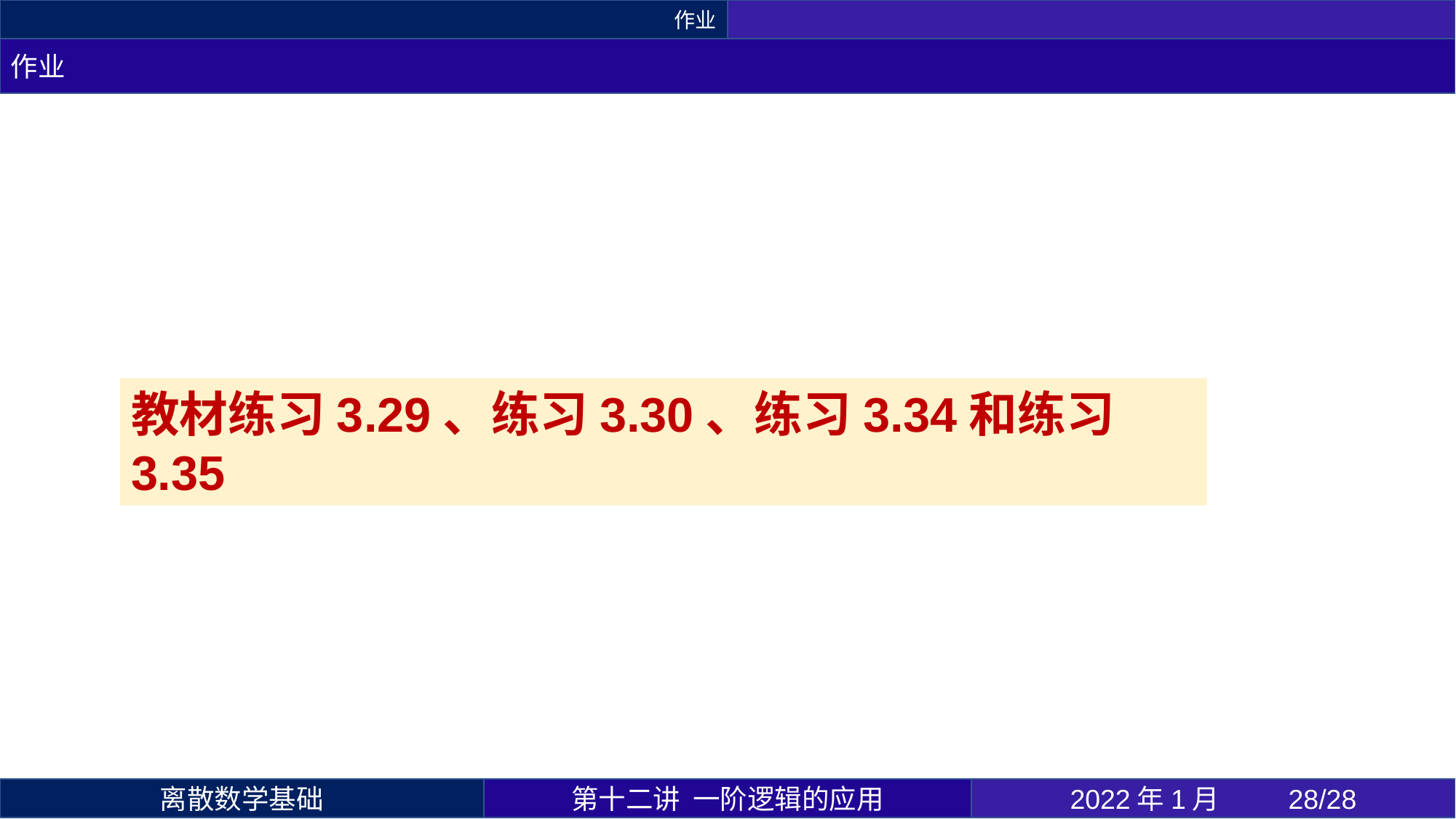

作业
作业
教材练习3.29、练习3.30、练习3.34和练习3.35
第十二讲  一阶逻辑的应用
2022年1月 	28/28
离散数学基础